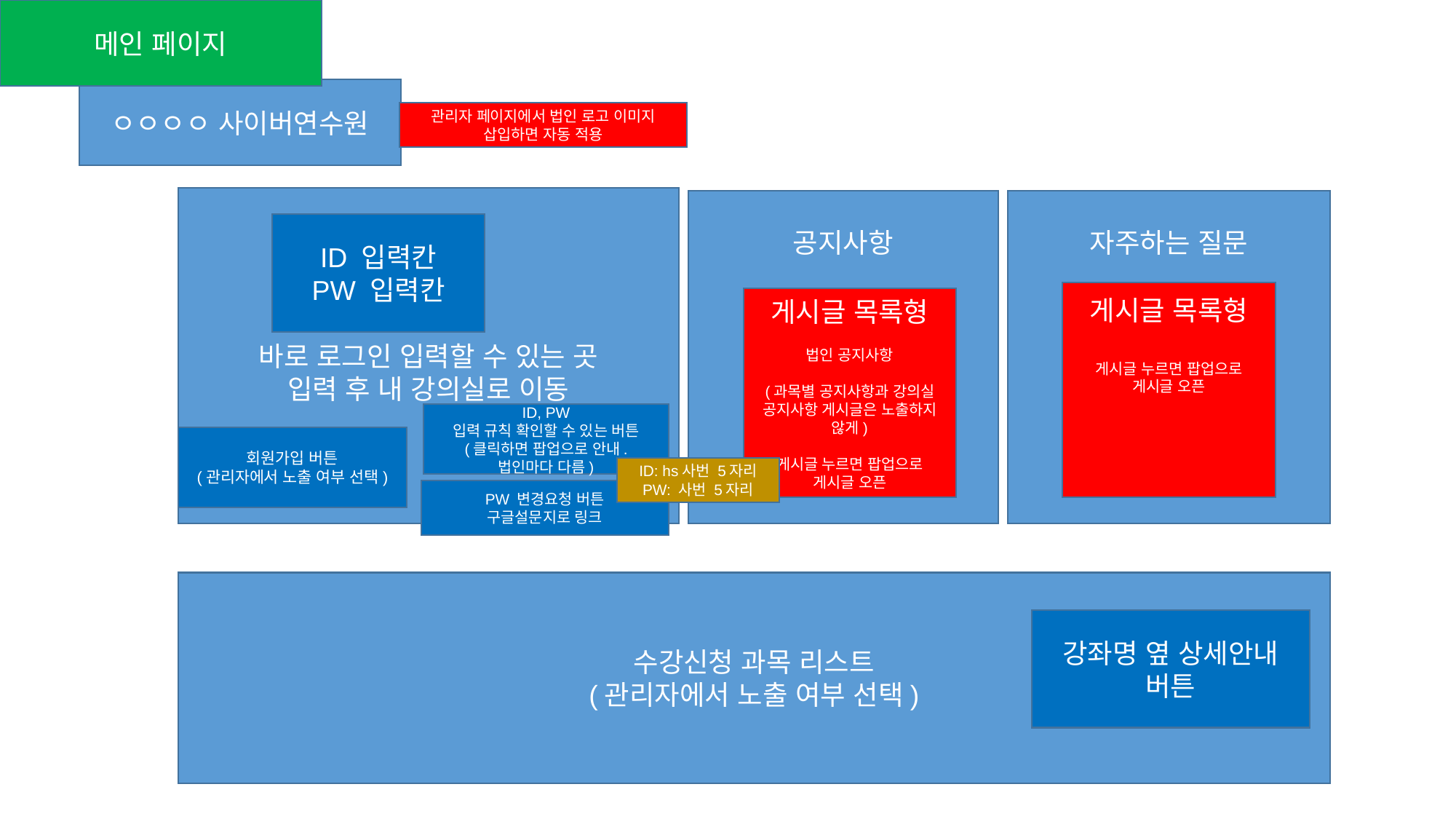

메인 페이지
ㅇㅇㅇㅇ 사이버연수원
관리자 페이지에서 법인 로고 이미지 삽입하면 자동 적용

바로 로그인 입력할 수 있는 곳
입력 후 내 강의실로 이동
자주하는 질문

공지사항

ID 입력칸
PW 입력칸
게시글 목록형

게시글 누르면 팝업으로 게시글 오픈

게시글 목록형

법인 공지사항

(과목별 공지사항과 강의실 공지사항 게시글은 노출하지 않게)

게시글 누르면 팝업으로 게시글 오픈
ID, PW
입력 규칙 확인할 수 있는 버튼
(클릭하면 팝업으로 안내.
법인마다 다름)
회원가입 버튼
(관리자에서 노출 여부 선택)
ID: hs사번 5자리
PW: 사번 5자리
PW 변경요청 버튼
구글설문지로 링크
수강신청 과목 리스트
(관리자에서 노출 여부 선택)
강좌명 옆 상세안내
버튼